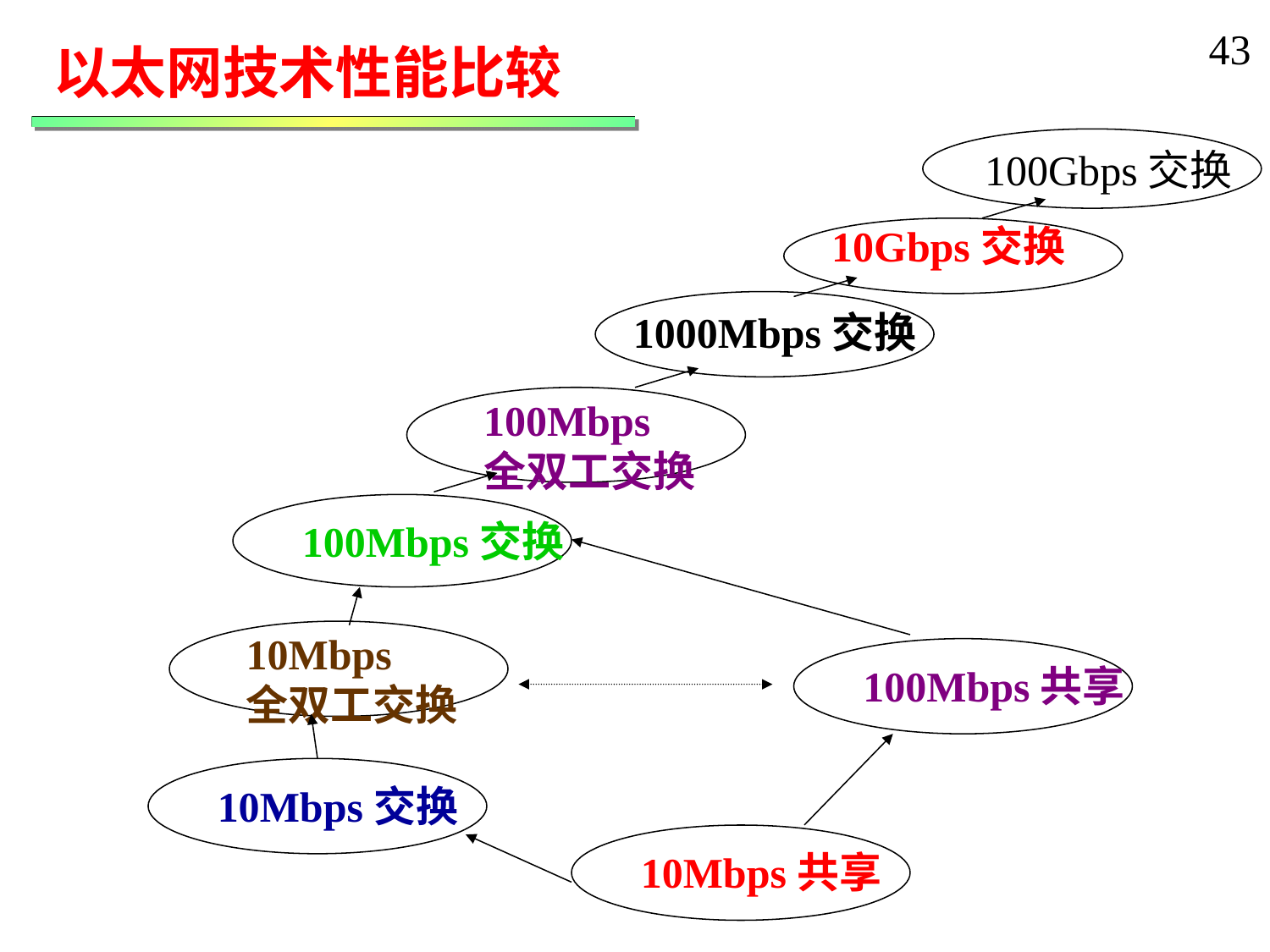

43
以太网技术性能比较

100Gbps交换

10Gbps交换

1000Mbps交换

100Mbps
全双工交换

100Mbps交换

10Mbps
全双工交换

100Mbps共享

10Mbps交换

10Mbps共享